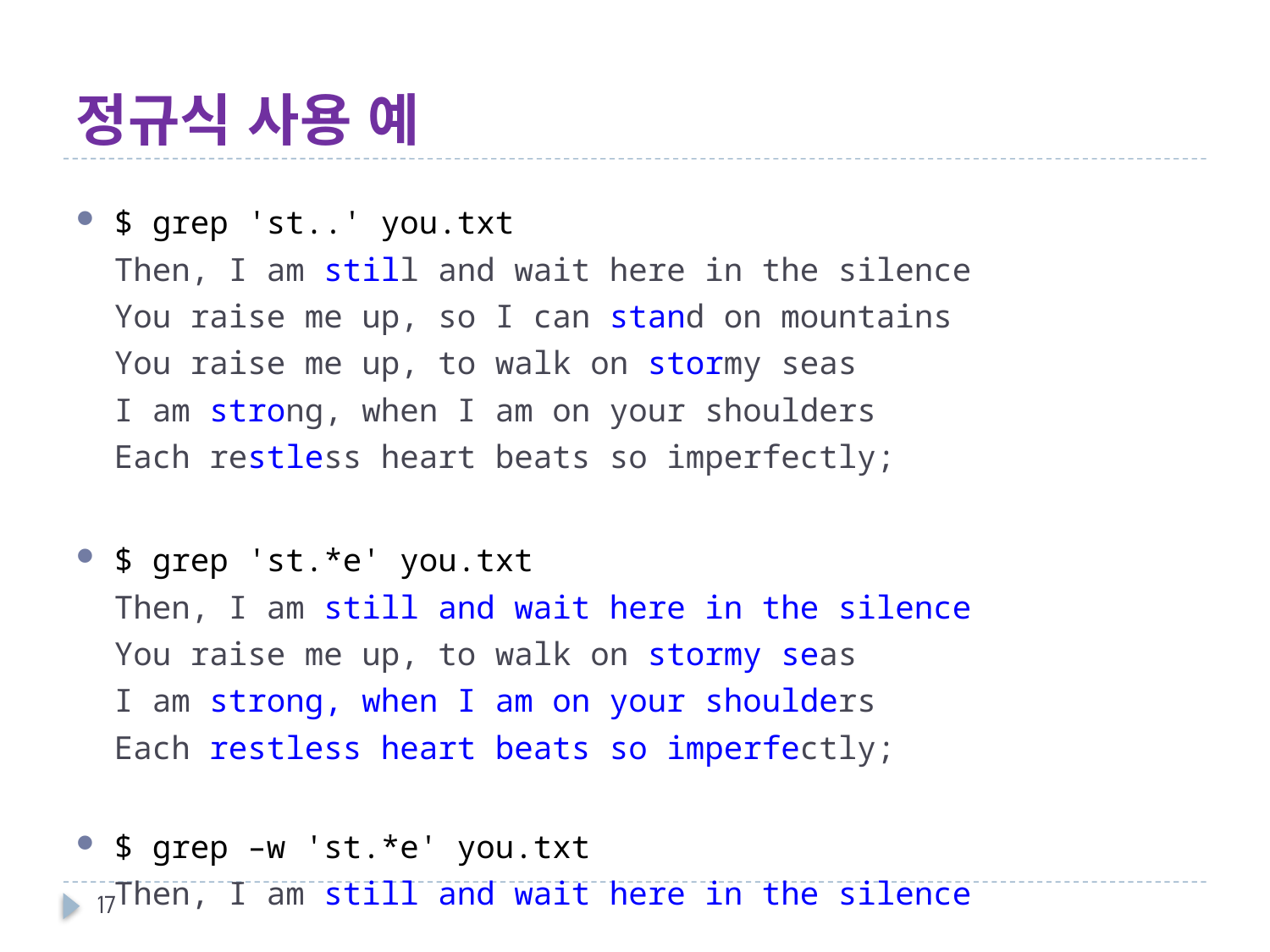

# 정규식 사용 예
$ grep 'st..' you.txt
Then, I am still and wait here in the silence
You raise me up, so I can stand on mountains
You raise me up, to walk on stormy seas
I am strong, when I am on your shoulders
Each restless heart beats so imperfectly;

$ grep 'st.*e' you.txt
Then, I am still and wait here in the silence
You raise me up, to walk on stormy seas
I am strong, when I am on your shoulders
Each restless heart beats so imperfectly;

$ grep –w 'st.*e' you.txt
Then, I am still and wait here in the silence

17